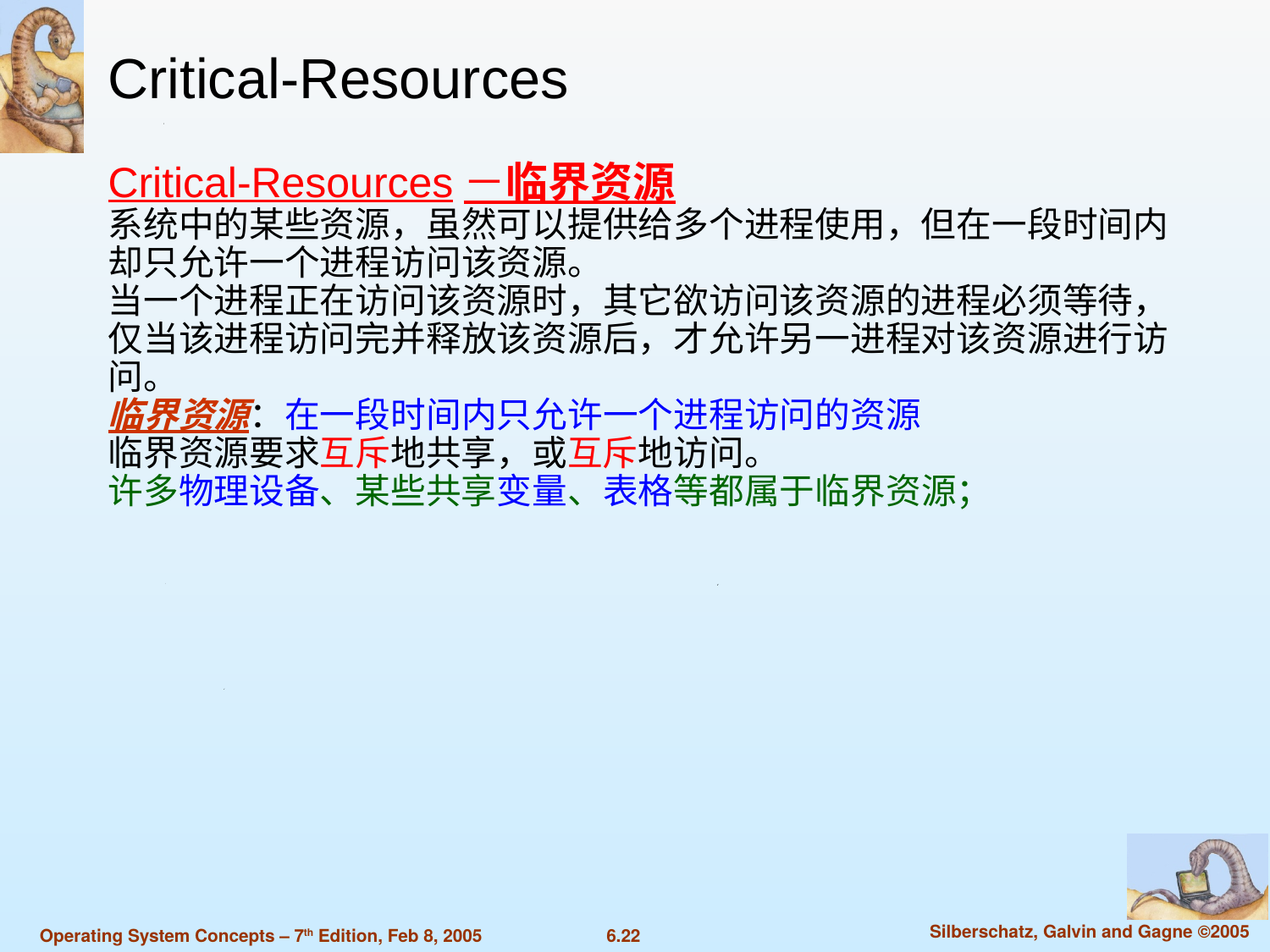

Critical-Resources
Critical-Resources－临界资源
系统中的某些资源，虽然可以提供给多个进程使用，但在一段时间内却只允许一个进程访问该资源。
当一个进程正在访问该资源时，其它欲访问该资源的进程必须等待，仅当该进程访问完并释放该资源后，才允许另一进程对该资源进行访问。
临界资源：在一段时间内只允许一个进程访问的资源
临界资源要求互斥地共享，或互斥地访问。
许多物理设备、某些共享变量、表格等都属于临界资源；